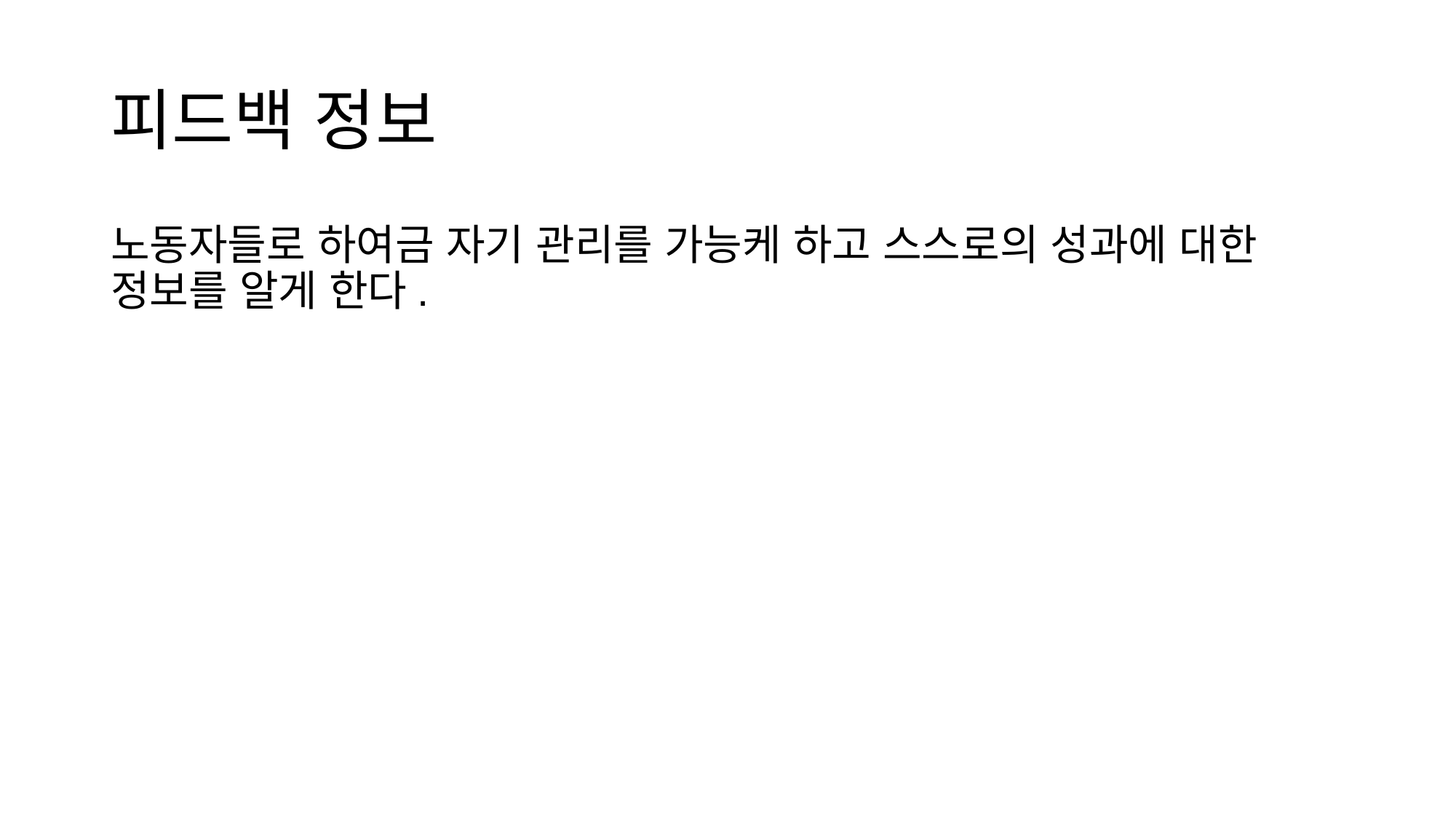

# 피드백 정보
노동자들로 하여금 자기 관리를 가능케 하고 스스로의 성과에 대한 정보를 알게 한다.